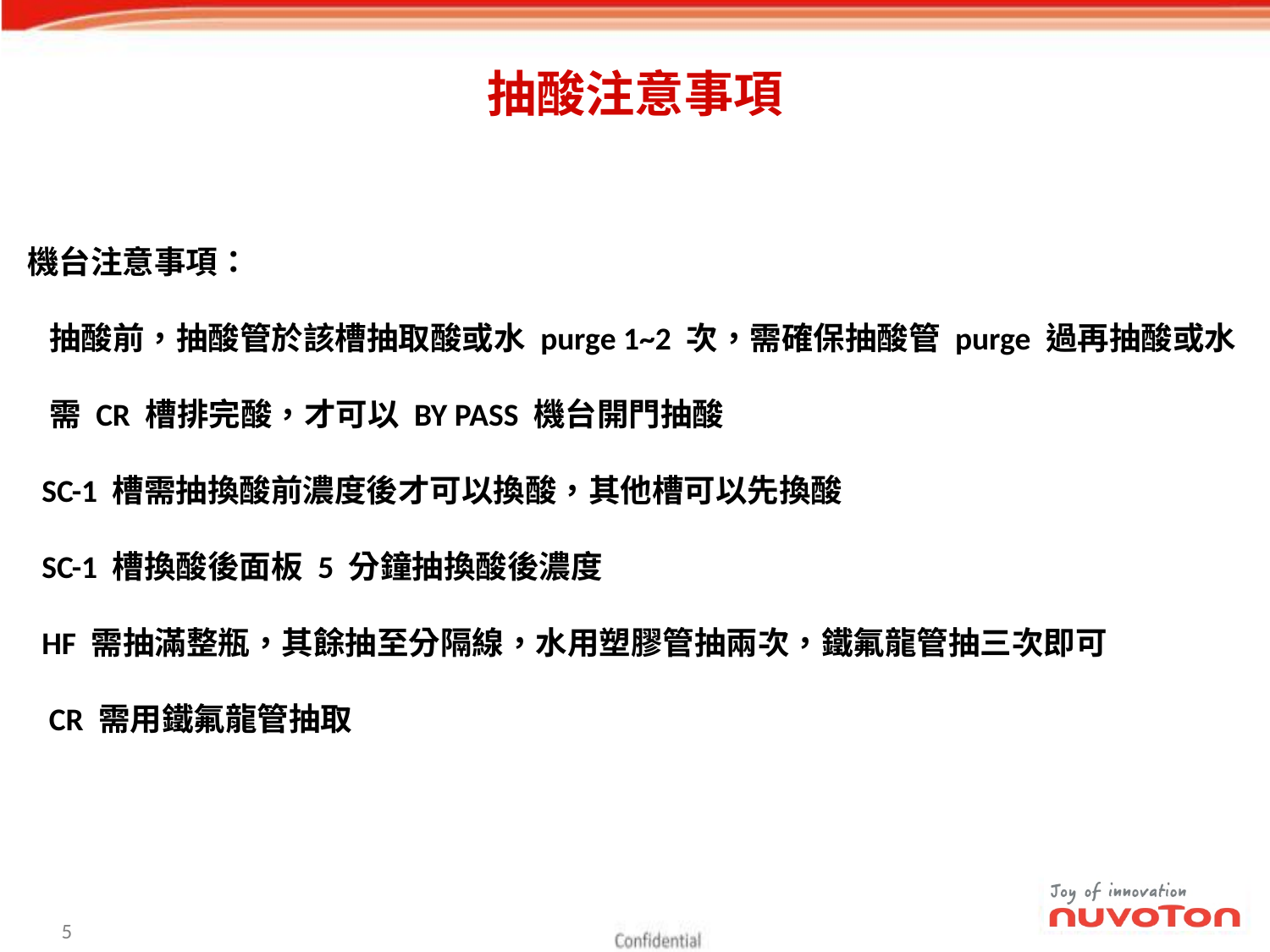

# 抽酸注意事項
機台注意事項：

  抽酸前，抽酸管於該槽抽取酸或水 purge 1~2 次，需確保抽酸管 purge 過再抽酸或水

  需 CR 槽排完酸，才可以 BY PASS 機台開門抽酸

  SC-1 槽需抽換酸前濃度後才可以換酸，其他槽可以先換酸

  SC-1 槽換酸後面板 5 分鐘抽換酸後濃度

  HF 需抽滿整瓶，其餘抽至分隔線，水用塑膠管抽兩次，鐵氟龍管抽三次即可

   CR 需用鐵氟龍管抽取
5